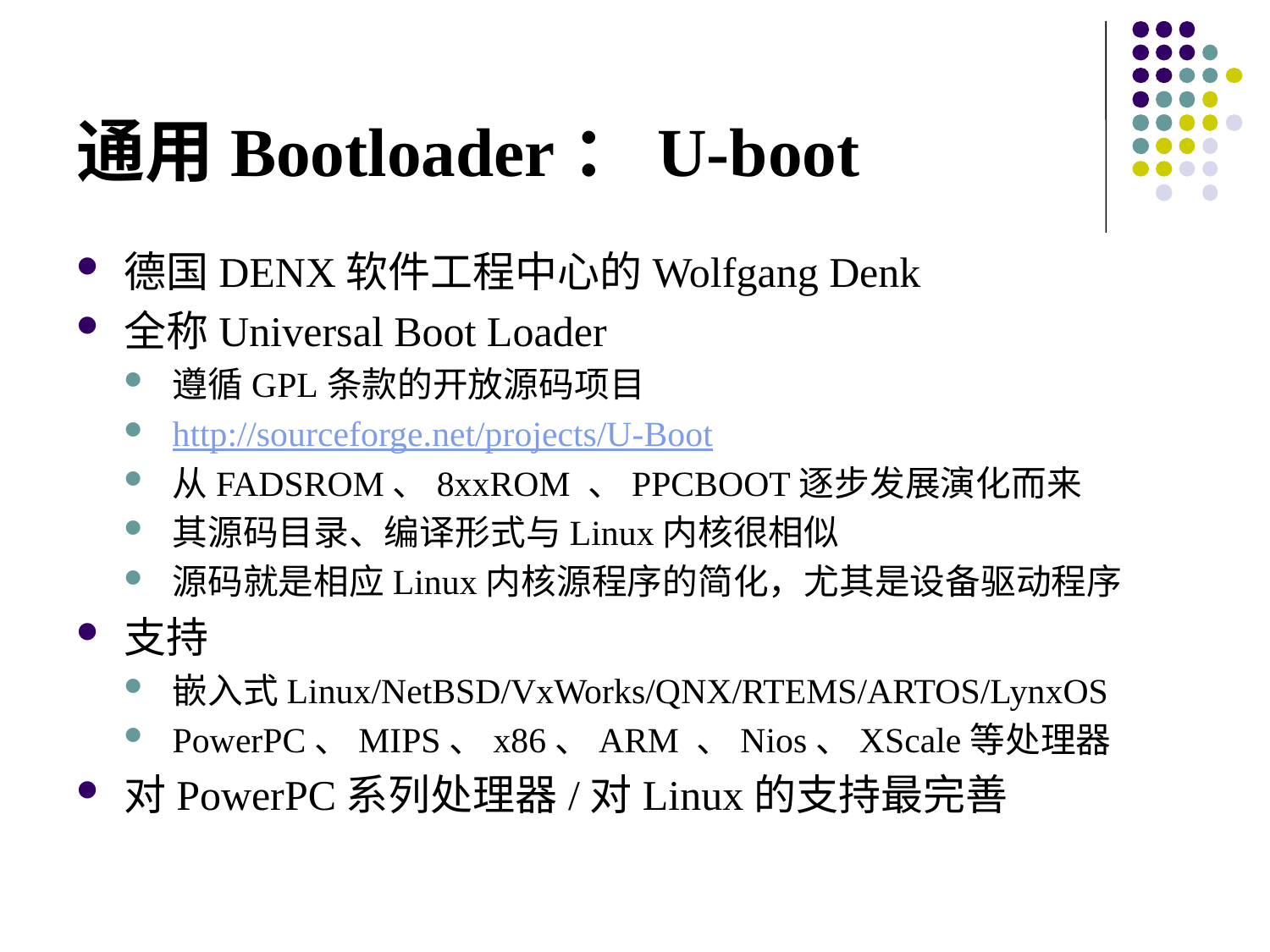

# 通用Bootloader：U-boot
德国DENX软件工程中心的Wolfgang Denk
全称Universal Boot Loader
遵循GPL条款的开放源码项目
http://sourceforge.net/projects/U-Boot
从FADSROM、8xxROM 、PPCBOOT逐步发展演化而来
其源码目录、编译形式与Linux内核很相似
源码就是相应Linux内核源程序的简化，尤其是设备驱动程序
支持
嵌入式Linux/NetBSD/VxWorks/QNX/RTEMS/ARTOS/LynxOS
PowerPC、MIPS、x86、ARM 、Nios、XScale等处理器
对PowerPC系列处理器/对Linux的支持最完善